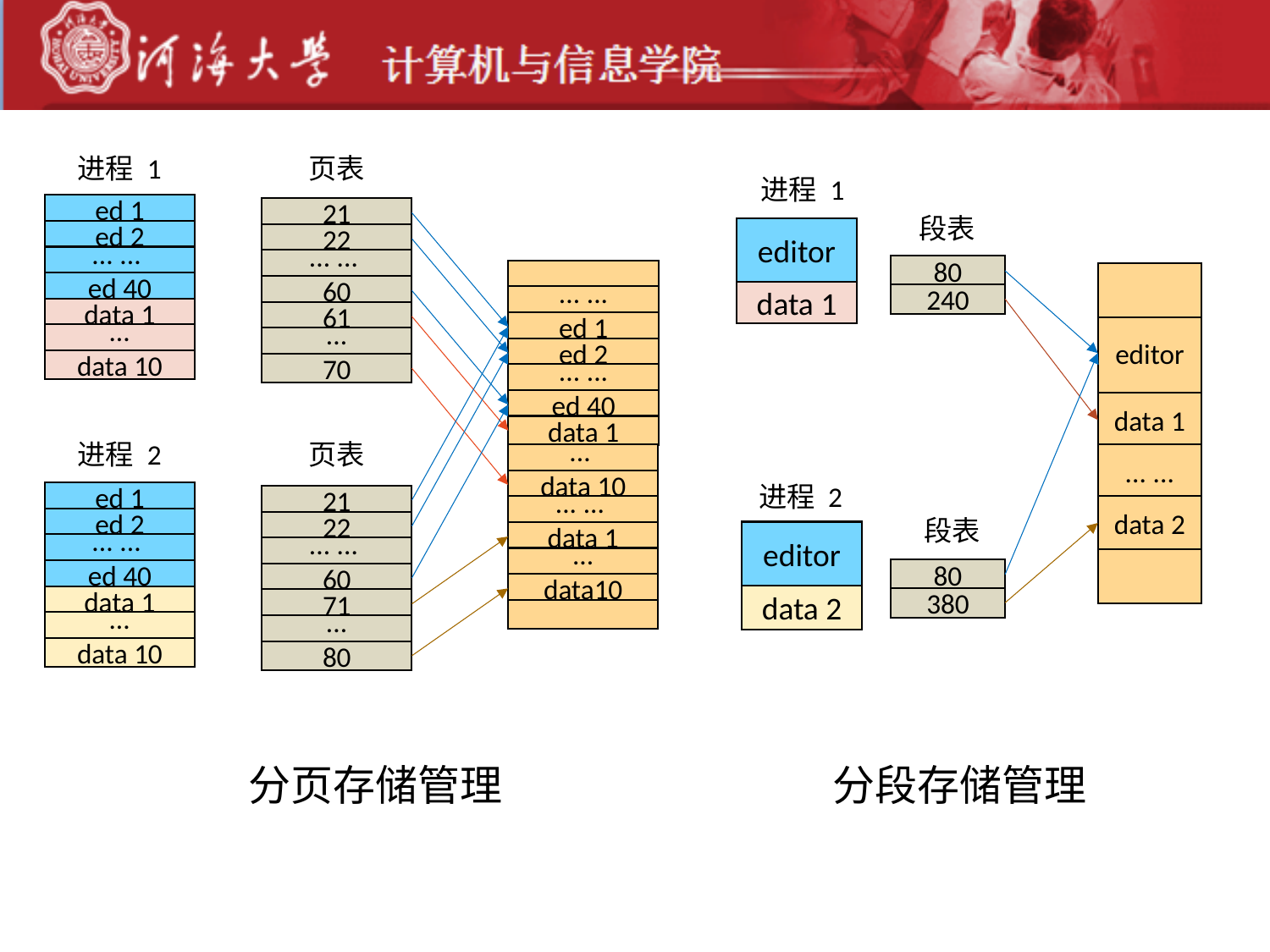

页表
进程 1
ed 1
ed 2
... ...
ed 40
data 1
...
data 10
21
22
... ...
60
61
...
70

... ...
ed 1
ed 2
... ...
ed 40
data 1
...
data 10
... ...
data 1
...
data10

页表
进程 2
ed 1
ed 2
... ...
ed 40
data 1
...
data 10
21
22
... ...
60
71
...
80
进程 1
段表
editor
80

data 1
240
editor
data 1
... ...
进程 2
data 2
段表
editor

80
data 2
380
分页存储管理
分段存储管理